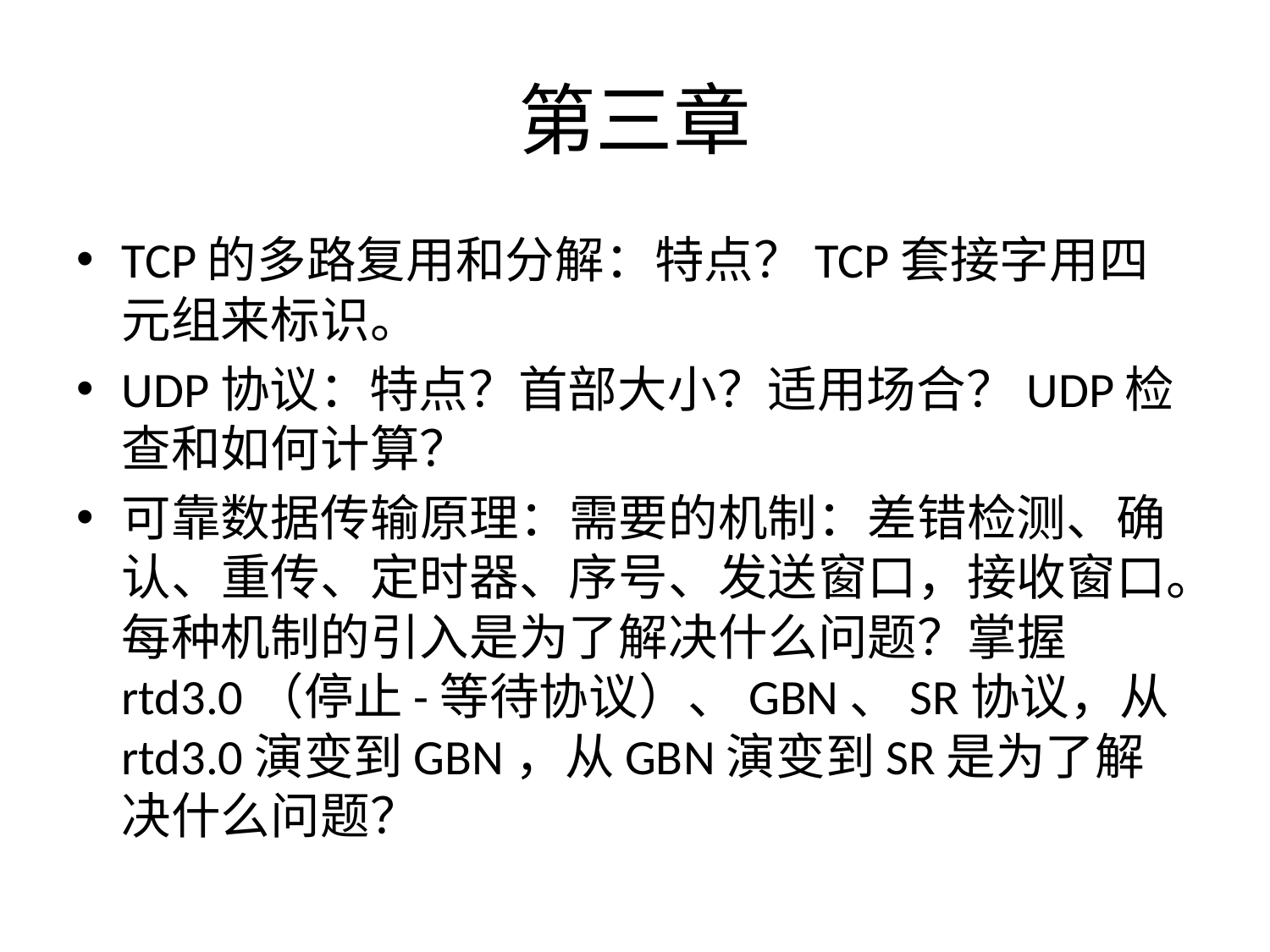

# 第三章
TCP的多路复用和分解：特点？TCP套接字用四元组来标识。
UDP协议：特点？首部大小？适用场合？UDP检查和如何计算？
可靠数据传输原理：需要的机制：差错检测、确认、重传、定时器、序号、发送窗口，接收窗口。每种机制的引入是为了解决什么问题？掌握rtd3.0（停止-等待协议）、GBN、SR协议，从rtd3.0演变到GBN，从GBN演变到SR是为了解决什么问题？